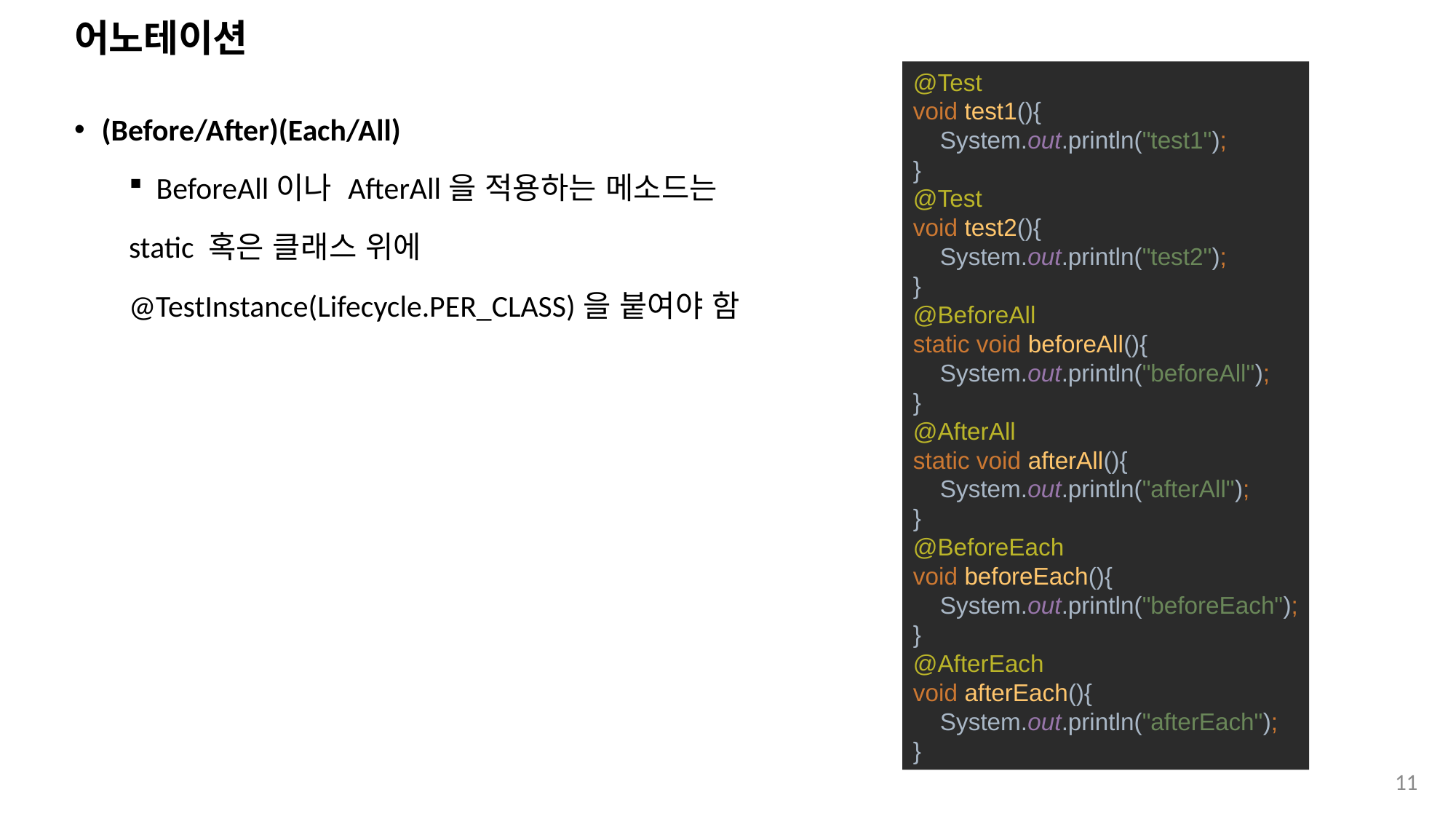

# 어노테이션
@Test
void test1(){
    System.out.println("test1");
}
@Test
void test2(){
    System.out.println("test2");
}
@BeforeAll
static void beforeAll(){
    System.out.println("beforeAll");
}
@AfterAll
static void afterAll(){
    System.out.println("afterAll");
}
@BeforeEach
void beforeEach(){
    System.out.println("beforeEach");
}
@AfterEach
void afterEach(){
    System.out.println("afterEach");
}
(Before/After)(Each/All)
BeforeAll이나 AfterAll을 적용하는 메소드는
static 혹은 클래스 위에
@TestInstance(Lifecycle.PER_CLASS)을 붙여야 함

11